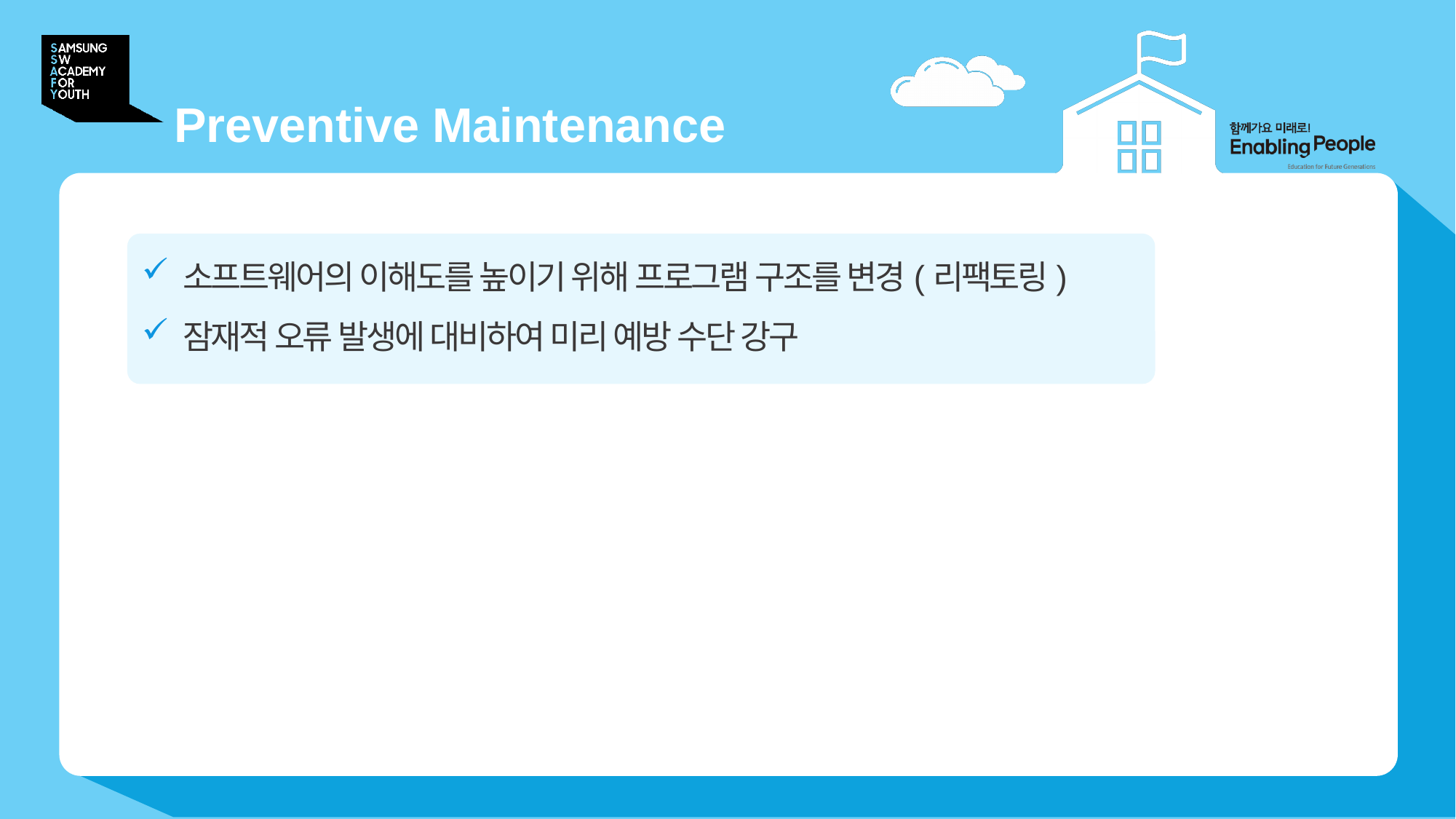

# Preventive Maintenance

소프트웨어의 이해도를 높이기 위해 프로그램 구조를 변경(리팩토링)
잠재적 오류 발생에 대비하여 미리 예방 수단 강구